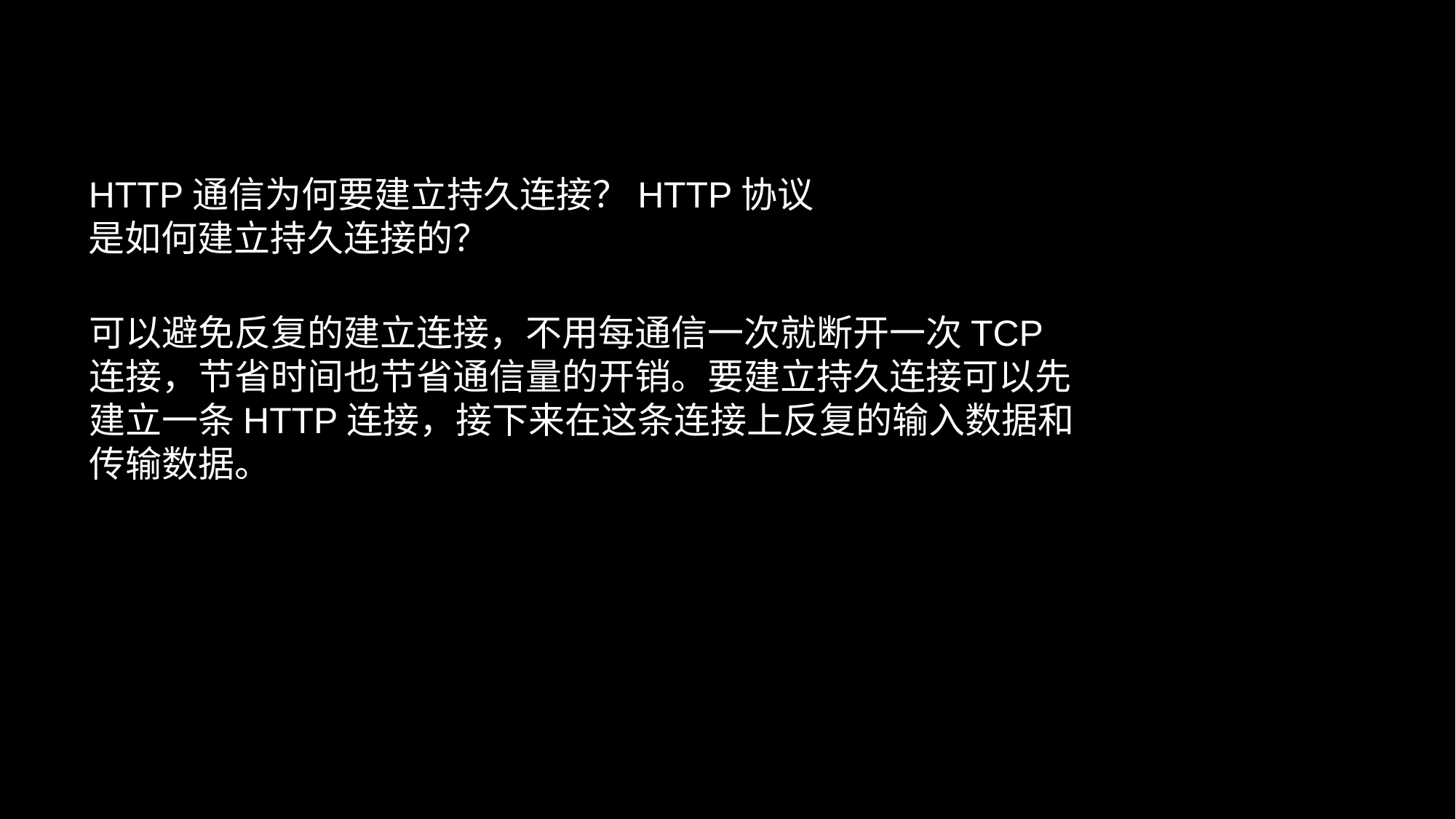

# 可以避免反复的建立连接，不用每通信一次就断开一次TCP连接，节省时间也节省通信量的开销。要建立持久连接可以先建立一条HTTP连接，接下来在这条连接上反复的输入数据和传输数据。
HTTP通信为何要建立持久连接？HTTP协议是如何建立持久连接的？